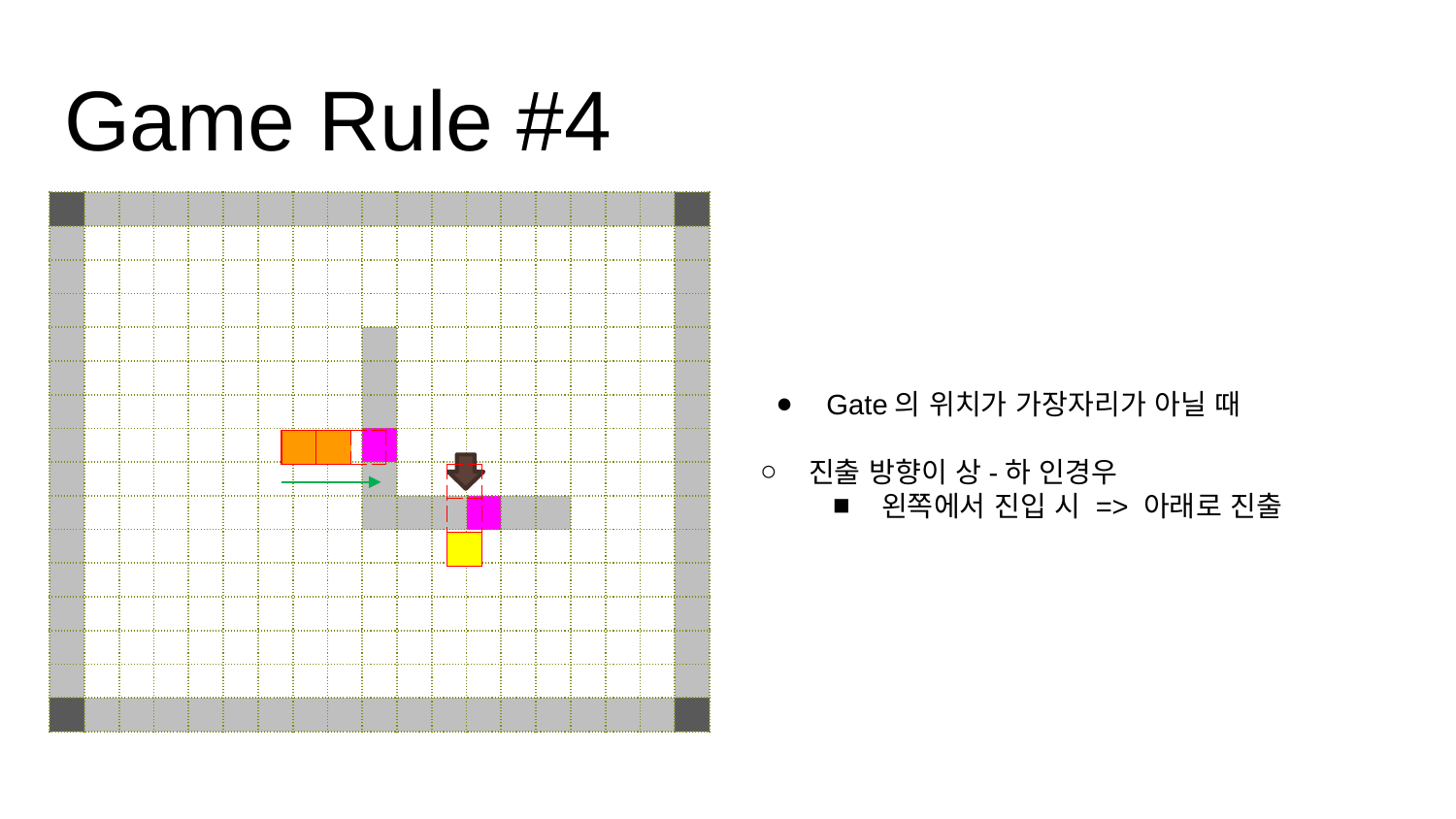

# Game Rule #4
|  |  |  |  |  |  |  |  |  |  |  |  |  |  |  |  |  |  |  |
| --- | --- | --- | --- | --- | --- | --- | --- | --- | --- | --- | --- | --- | --- | --- | --- | --- | --- | --- |
|  |  |  |  |  |  |  |  |  |  |  |  |  |  |  |  |  |  |  |
|  |  |  |  |  |  |  |  |  |  |  |  |  |  |  |  |  |  |  |
|  |  |  |  |  |  |  |  |  |  |  |  |  |  |  |  |  |  |  |
|  |  |  |  |  |  |  |  |  |  |  |  |  |  |  |  |  |  |  |
|  |  |  |  |  |  |  |  |  |  |  |  |  |  |  |  |  |  |  |
|  |  |  |  |  |  |  |  |  |  |  |  |  |  |  |  |  |  |  |
|  |  |  |  |  |  |  |  |  |  |  |  |  |  |  |  |  |  |  |
|  |  |  |  |  |  |  |  |  |  |  |  |  |  |  |  |  |  |  |
|  |  |  |  |  |  |  |  |  |  |  |  |  |  |  |  |  |  |  |
|  |  |  |  |  |  |  |  |  |  |  |  |  |  |  |  |  |  |  |
|  |  |  |  |  |  |  |  |  |  |  |  |  |  |  |  |  |  |  |
|  |  |  |  |  |  |  |  |  |  |  |  |  |  |  |  |  |  |  |
|  |  |  |  |  |  |  |  |  |  |  |  |  |  |  |  |  |  |  |
|  |  |  |  |  |  |  |  |  |  |  |  |  |  |  |  |  |  |  |
|  |  |  |  |  |  |  |  |  |  |  |  |  |  |  |  |  |  |  |
Gate의 위치가 가장자리가 아닐 때
|  |  |  |
| --- | --- | --- |
진출 방향이 상-하 인경우
왼쪽에서 진입 시 => 아래로 진출

|  |
| --- |
|  |
|  |